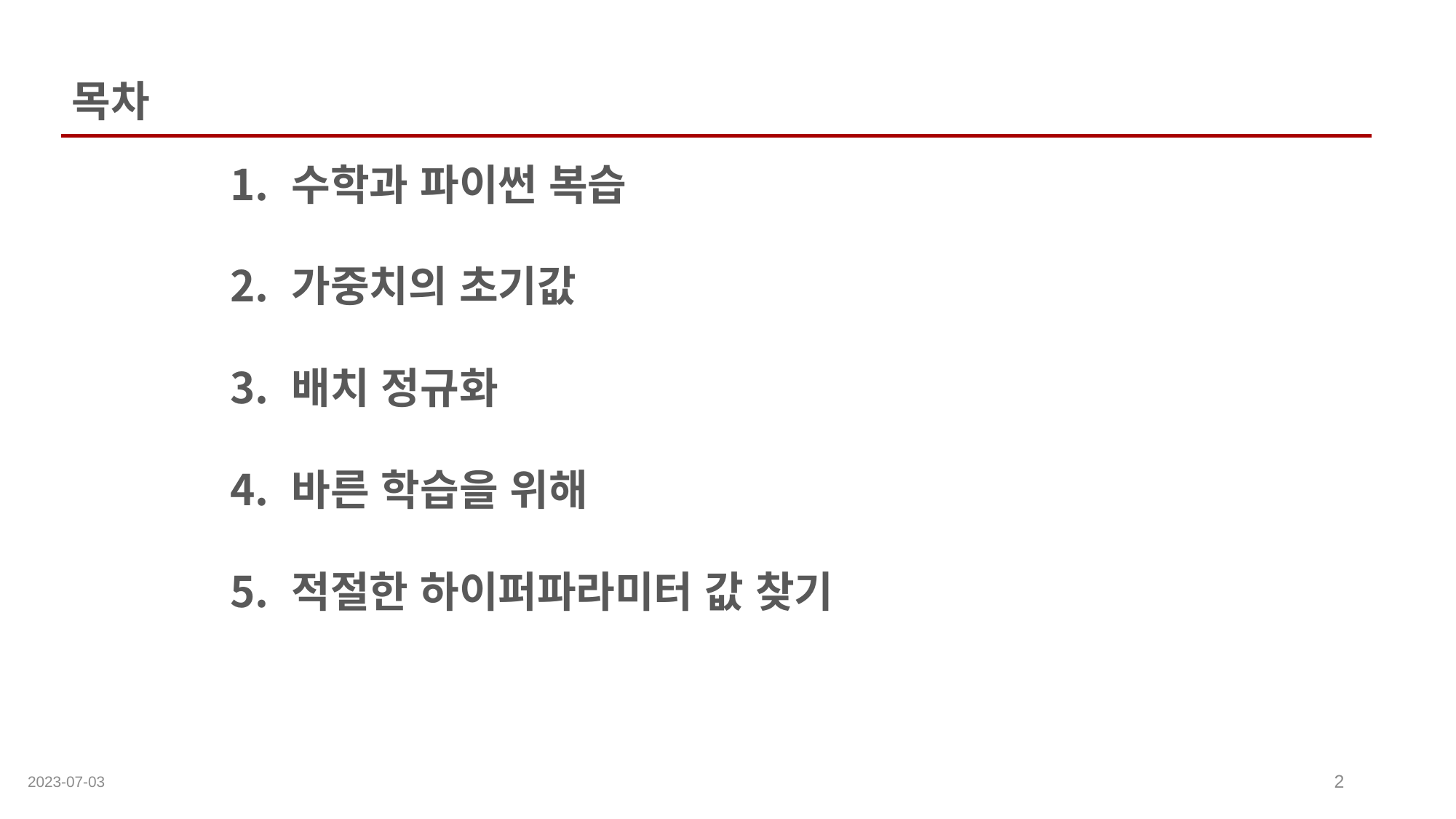

목차
수학과 파이썬 복습

가중치의 초기값

배치 정규화

바른 학습을 위해

적절한 하이퍼파라미터 값 찾기

2023-07-03
2